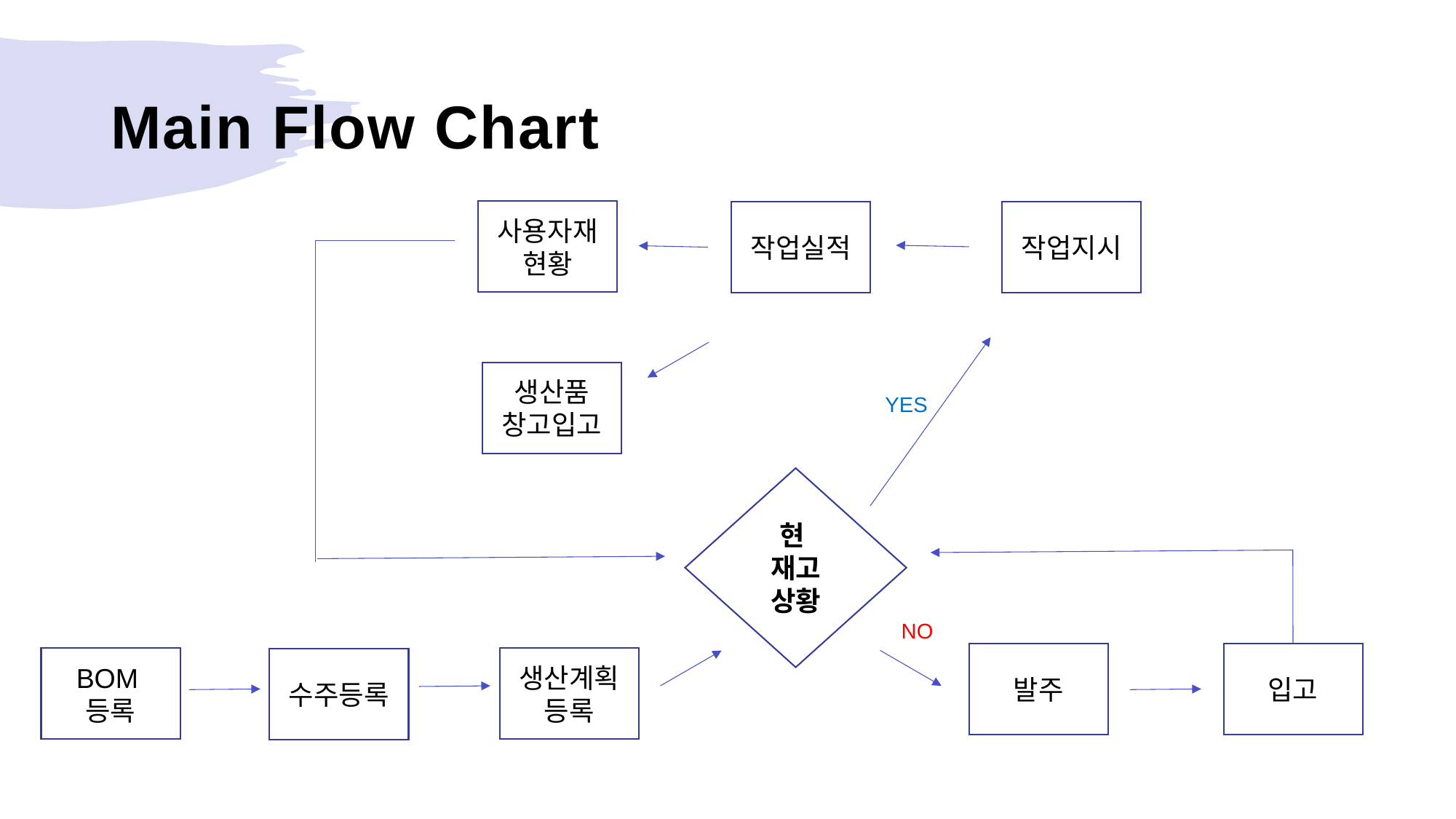

Main Flow Chart
사용자재
현황
작업실적
작업지시
생산품
창고입고
YES
현
재고 상황
NO
발주
입고
BOM등록
생산계획등록
수주등록